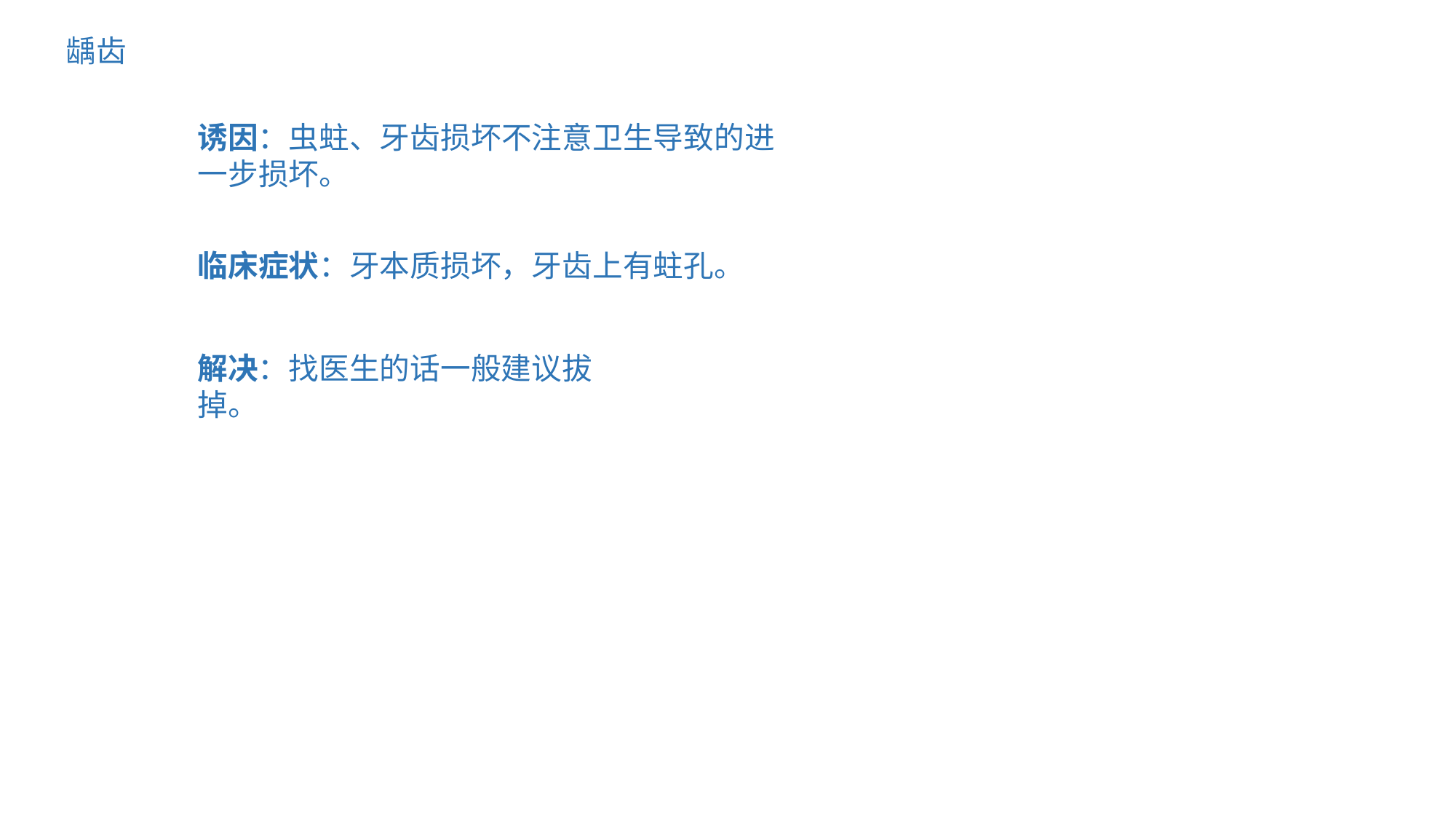

龋齿
诱因：虫蛀、牙齿损坏不注意卫生导致的进一步损坏。
临床症状：牙本质损坏，牙齿上有蛀孔。
解决：找医生的话一般建议拔掉。